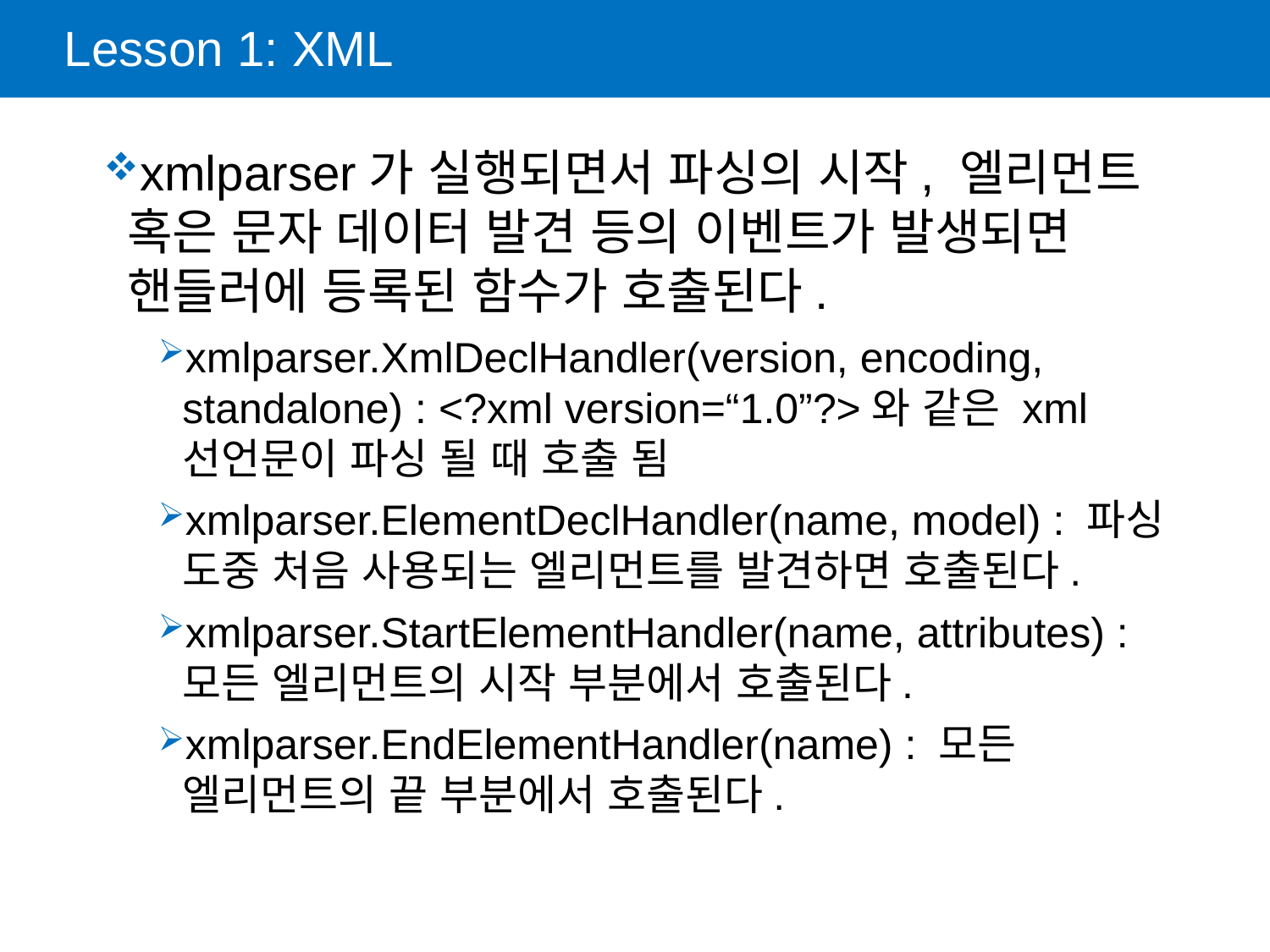

# Lesson 1: XML
xmlparser가 실행되면서 파싱의 시작, 엘리먼트 혹은 문자 데이터 발견 등의 이벤트가 발생되면 핸들러에 등록된 함수가 호출된다.
xmlparser.XmlDeclHandler(version, encoding, standalone) : <?xml version=“1.0”?>와 같은 xml선언문이 파싱 될 때 호출 됨
xmlparser.ElementDeclHandler(name, model) : 파싱 도중 처음 사용되는 엘리먼트를 발견하면 호출된다.
xmlparser.StartElementHandler(name, attributes) : 모든 엘리먼트의 시작 부분에서 호출된다.
xmlparser.EndElementHandler(name) : 모든 엘리먼트의 끝 부분에서 호출된다.